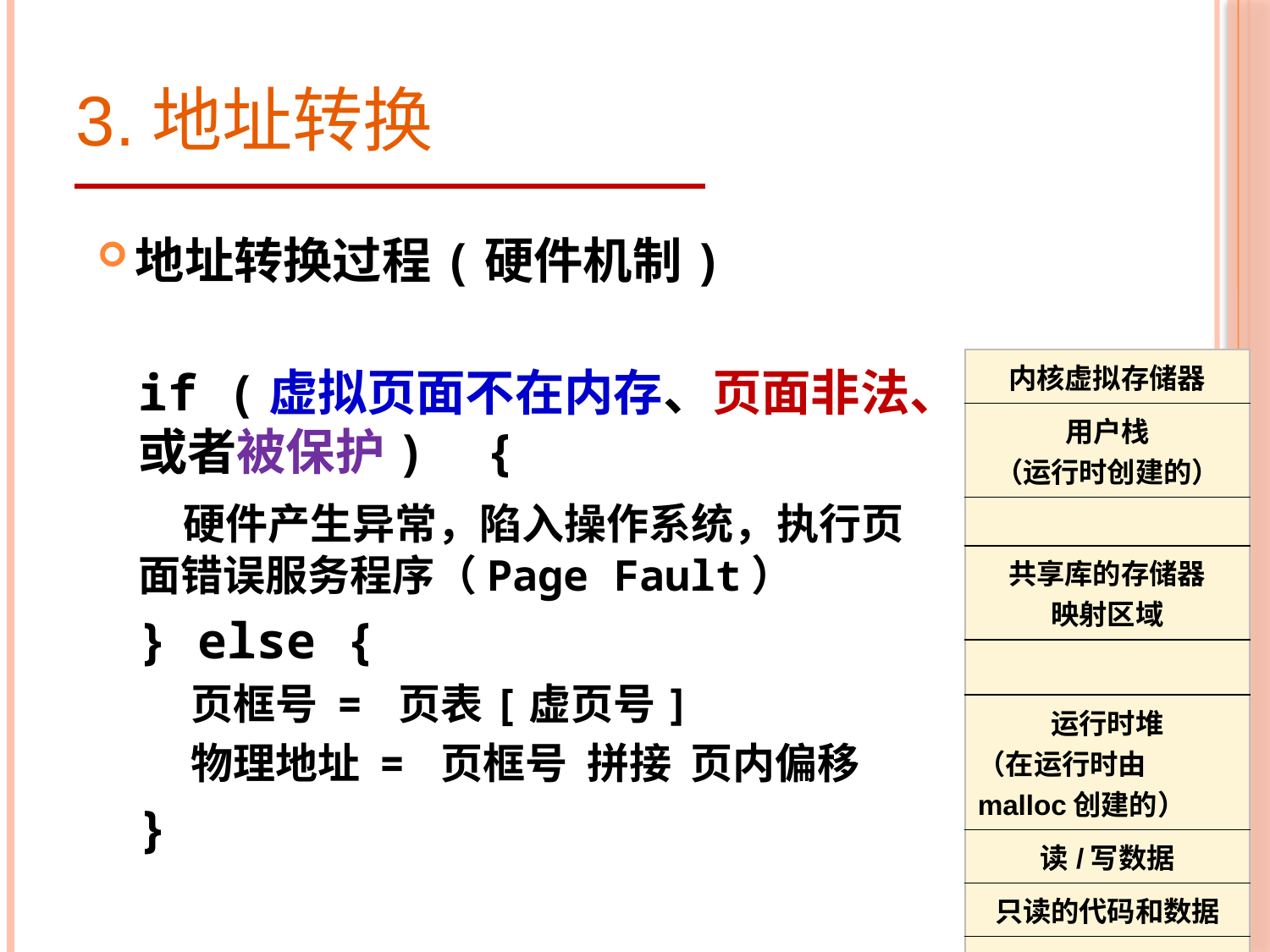

# 3.地址转换
地址转换过程(硬件机制)

if (虚拟页面不在内存、页面非法、或者被保护)  {
   硬件产生异常，陷入操作系统，执行页面错误服务程序（Page Fault）
} else {
 页框号 = 页表[虚页号]
 物理地址 = 页框号  拼接  页内偏移
}

| 内核虚拟存储器 |
| --- |
| 用户栈 （运行时创建的） |
|  |
| 共享库的存储器 映射区域 |
|  |
| 运行时堆 （在运行时由malloc创建的） |
| 读/写数据 |
| 只读的代码和数据 |
|  |